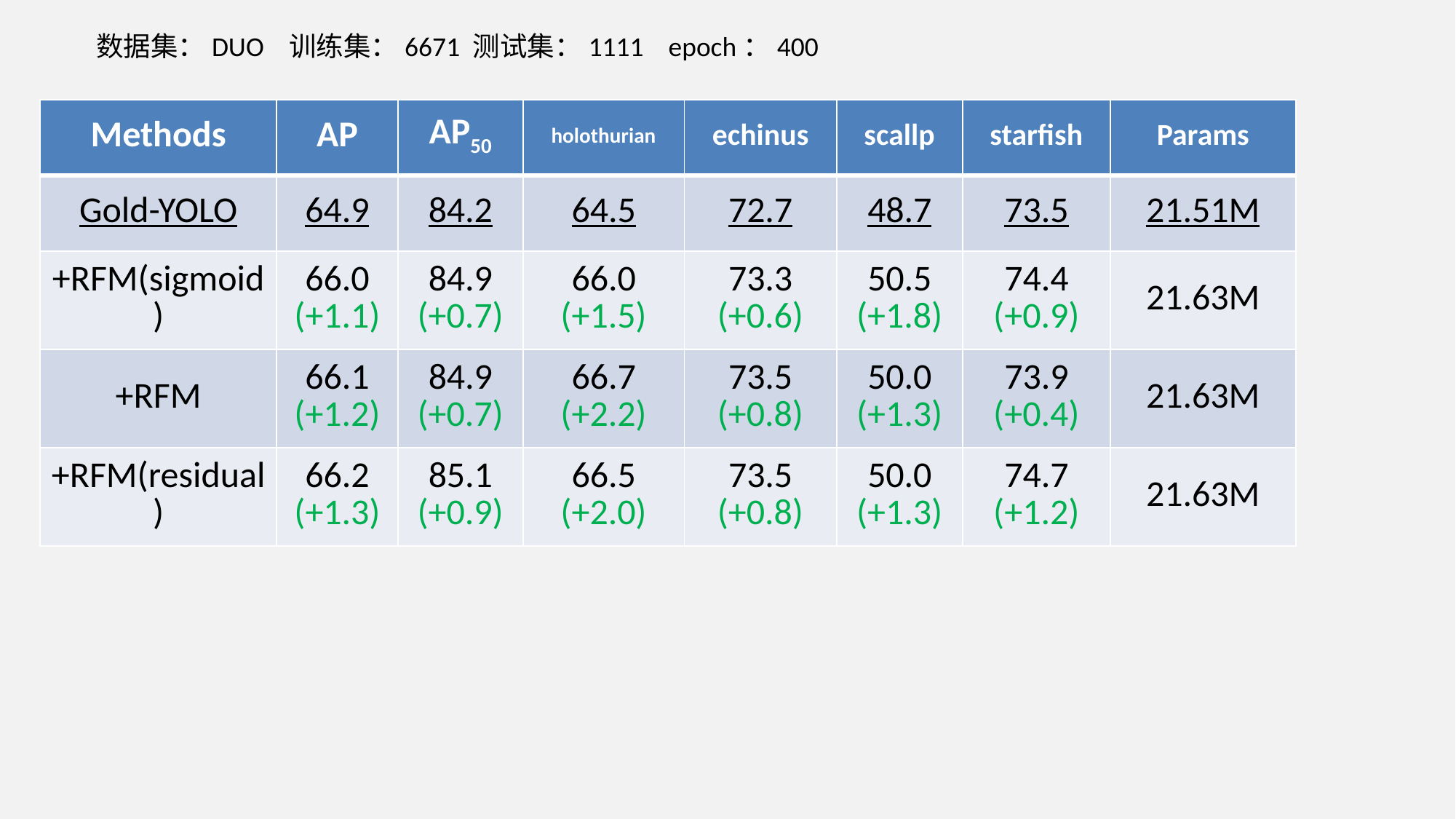

数据集：DUO   训练集：6671 测试集：1111    epoch：400
| Methods | AP | AP50 | holothurian | echinus | scallp | starfish | Params |
| --- | --- | --- | --- | --- | --- | --- | --- |
| Gold-YOLO | 64.9 | 84.2 | 64.5 | 72.7 | 48.7 | 73.5 | 21.51M |
| +RFM(sigmoid) | 66.0 (+1.1) | 84.9 (+0.7) | 66.0 (+1.5) | 73.3 (+0.6) | 50.5 (+1.8) | 74.4 (+0.9) | 21.63M |
| +RFM | 66.1 (+1.2) | 84.9 (+0.7) | 66.7 (+2.2) | 73.5 (+0.8) | 50.0 (+1.3) | 73.9 (+0.4) | 21.63M |
| +RFM(residual) | 66.2 (+1.3) | 85.1 (+0.9) | 66.5 (+2.0) | 73.5 (+0.8) | 50.0 (+1.3) | 74.7 (+1.2) | 21.63M |